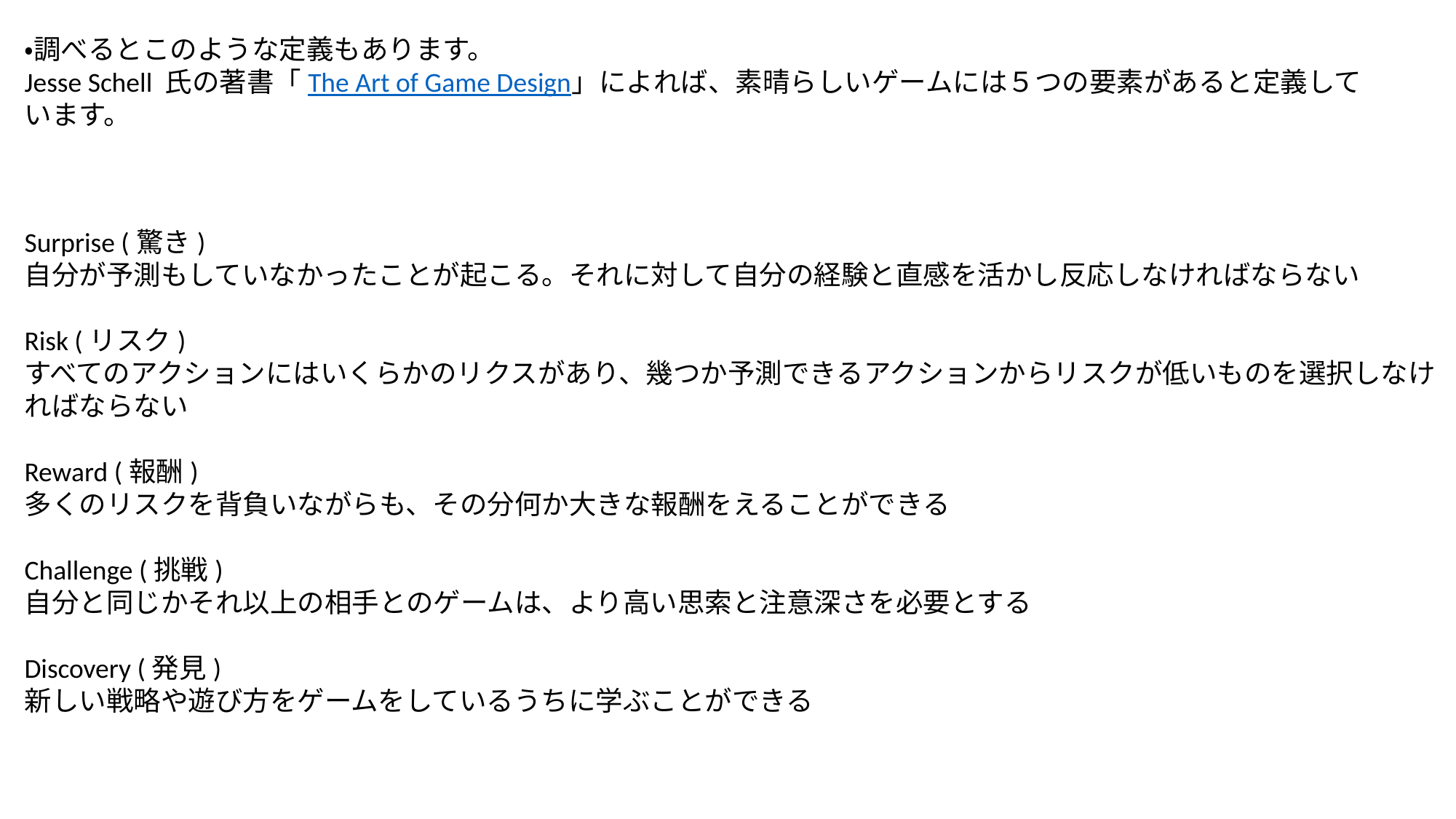

・調べるとこのような定義もあります。
Jesse Schell 氏の著書「The Art of Game Design」によれば、素晴らしいゲームには５つの要素があると定義しています。
Surprise (驚き)
自分が予測もしていなかったことが起こる。それに対して自分の経験と直感を活かし反応しなければならない

Risk (リスク)
すべてのアクションにはいくらかのリクスがあり、幾つか予測できるアクションからリスクが低いものを選択しなければならない

Reward (報酬)
多くのリスクを背負いながらも、その分何か大きな報酬をえることができる

Challenge (挑戦)
自分と同じかそれ以上の相手とのゲームは、より高い思索と注意深さを必要とする

Discovery (発見)
新しい戦略や遊び方をゲームをしているうちに学ぶことができる